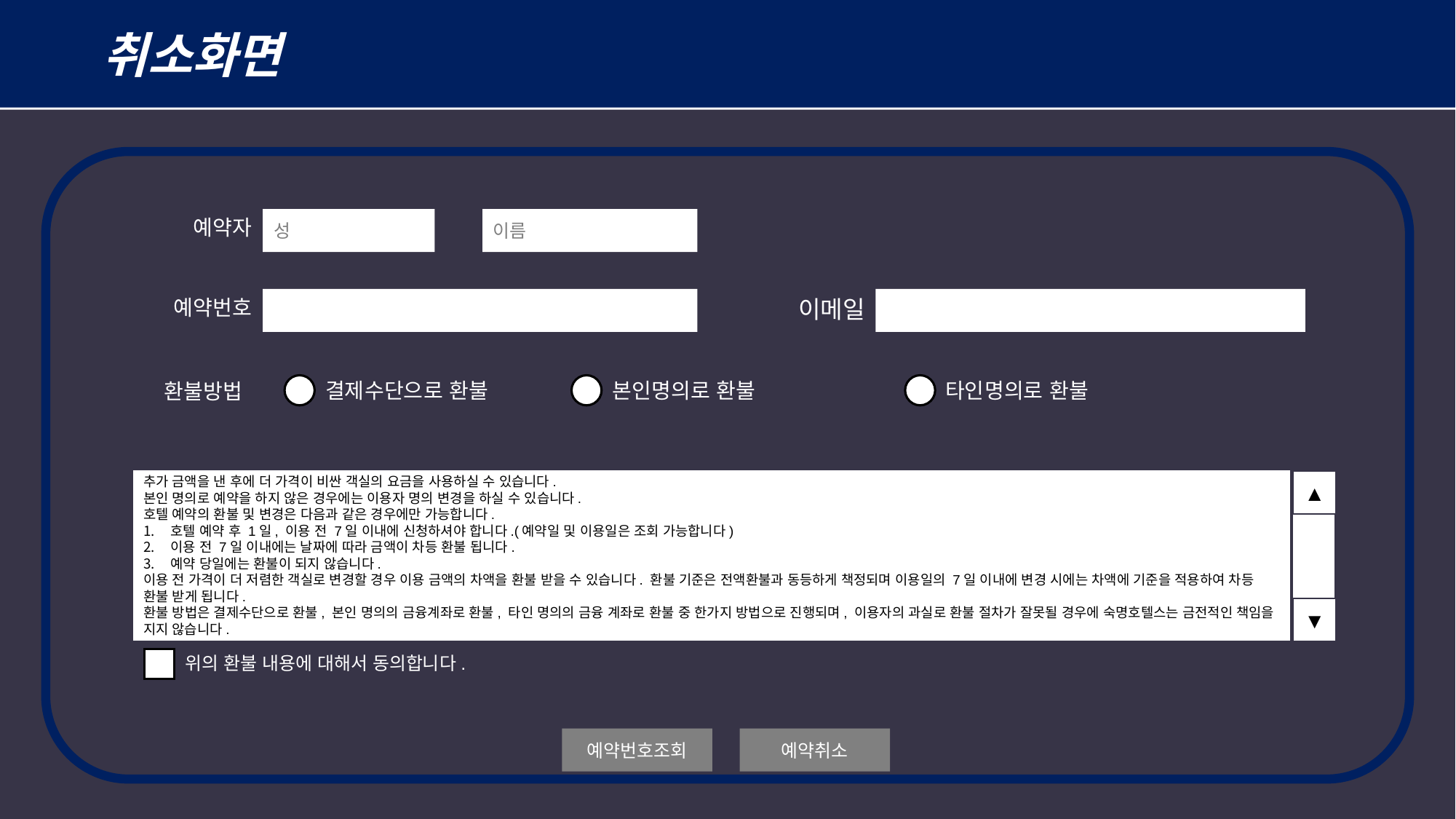

취소화면

성
이름
예약자
예약번호

이메일

결제수단으로 환불
본인명의로 환불
타인명의로 환불
환불방법

추가 금액을 낸 후에 더 가격이 비싼 객실의 요금을 사용하실 수 있습니다.
본인 명의로 예약을 하지 않은 경우에는 이용자 명의 변경을 하실 수 있습니다.
호텔 예약의 환불 및 변경은 다음과 같은 경우에만 가능합니다.
호텔 예약 후 1일, 이용 전 7일 이내에 신청하셔야 합니다.(예약일 및 이용일은 조회 가능합니다)
이용 전 7일 이내에는 날짜에 따라 금액이 차등 환불 됩니다.
예약 당일에는 환불이 되지 않습니다.
이용 전 가격이 더 저렴한 객실로 변경할 경우 이용 금액의 차액을 환불 받을 수 있습니다. 환불 기준은 전액환불과 동등하게 책정되며 이용일의 7일 이내에 변경 시에는 차액에 기준을 적용하여 차등 환불 받게 됩니다.
환불 방법은 결제수단으로 환불, 본인 명의의 금융계좌로 환불, 타인 명의의 금융 계좌로 환불 중 한가지 방법으로 진행되며, 이용자의 과실로 환불 절차가 잘못될 경우에 숙명호텔스는 금전적인 책임을 지지 않습니다.

▲
▼
위의 환불 내용에 대해서 동의합니다.

예약번호조회
예약취소